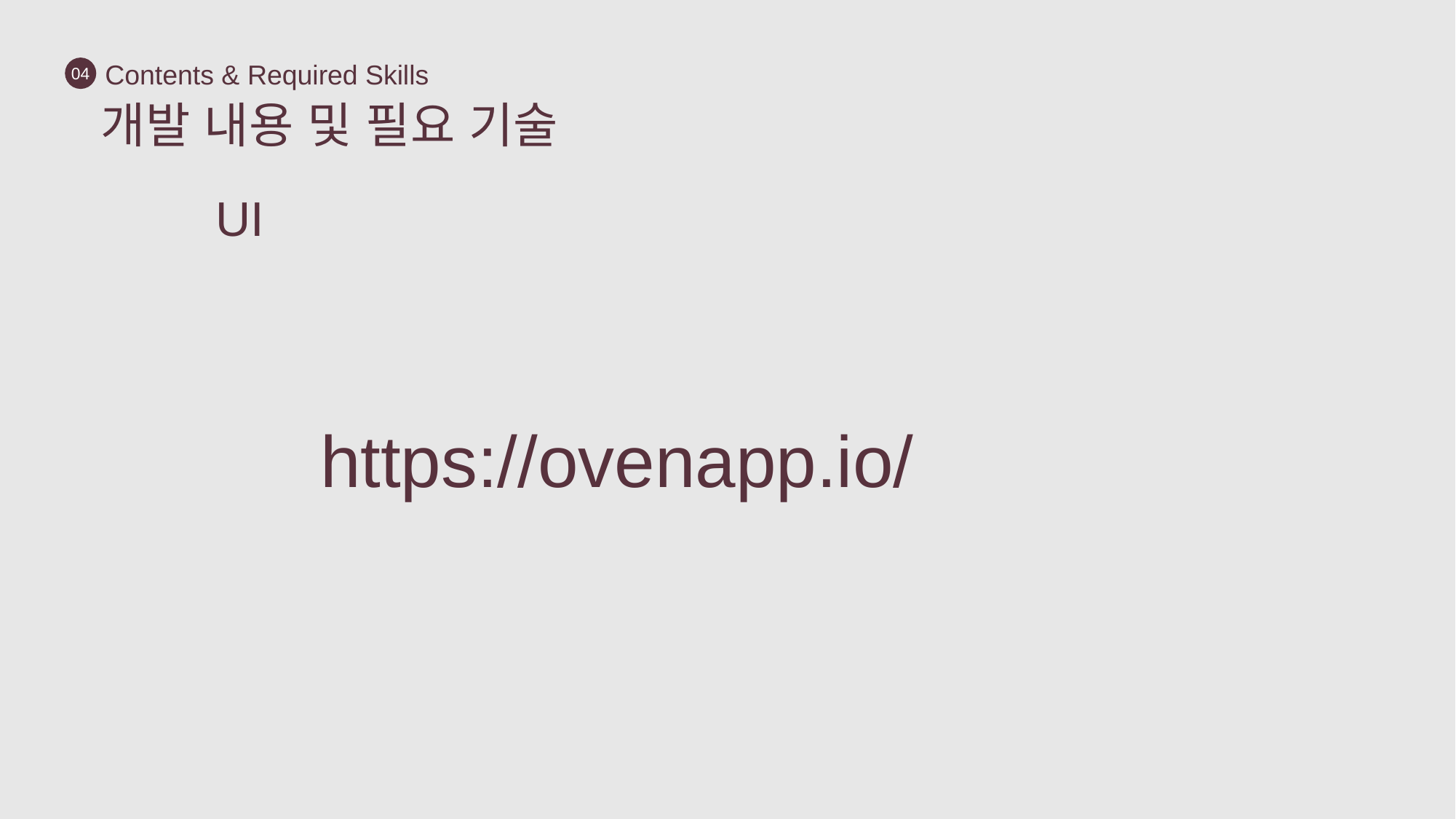

Contents & Required Skills

04
개발 내용 및 필요 기술
UI
https://ovenapp.io/